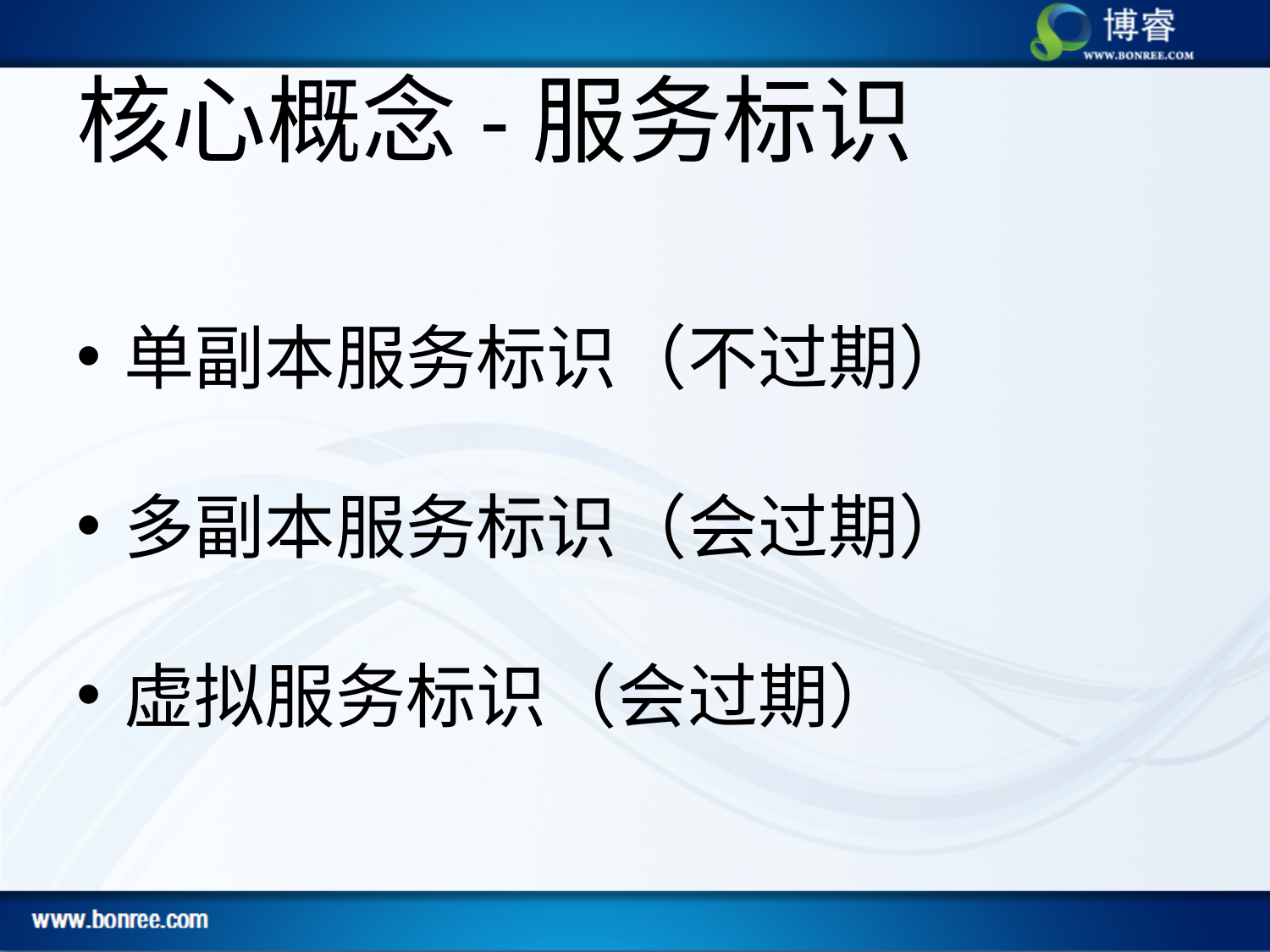

# 核心概念-服务标识
单副本服务标识（不过期）
多副本服务标识（会过期）
虚拟服务标识（会过期）